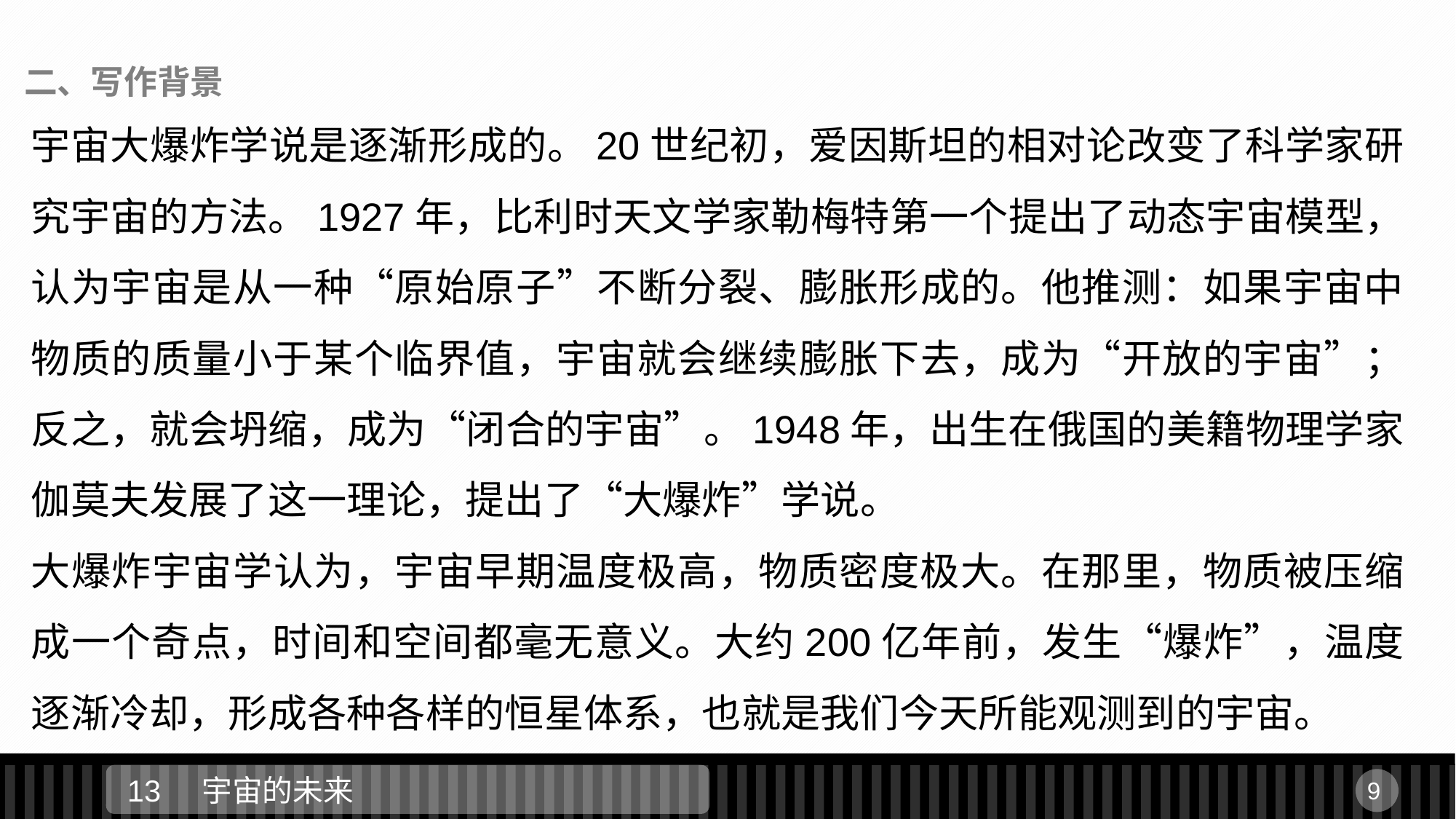

二、写作背景
宇宙大爆炸学说是逐渐形成的。20世纪初，爱因斯坦的相对论改变了科学家研究宇宙的方法。1927年，比利时天文学家勒梅特第一个提出了动态宇宙模型，认为宇宙是从一种“原始原子”不断分裂、膨胀形成的。他推测：如果宇宙中物质的质量小于某个临界值，宇宙就会继续膨胀下去，成为“开放的宇宙”；反之，就会坍缩，成为“闭合的宇宙”。1948年，出生在俄国的美籍物理学家伽莫夫发展了这一理论，提出了“大爆炸”学说。
大爆炸宇宙学认为，宇宙早期温度极高，物质密度极大。在那里，物质被压缩成一个奇点，时间和空间都毫无意义。大约200亿年前，发生“爆炸”，温度逐渐冷却，形成各种各样的恒星体系，也就是我们今天所能观测到的宇宙。